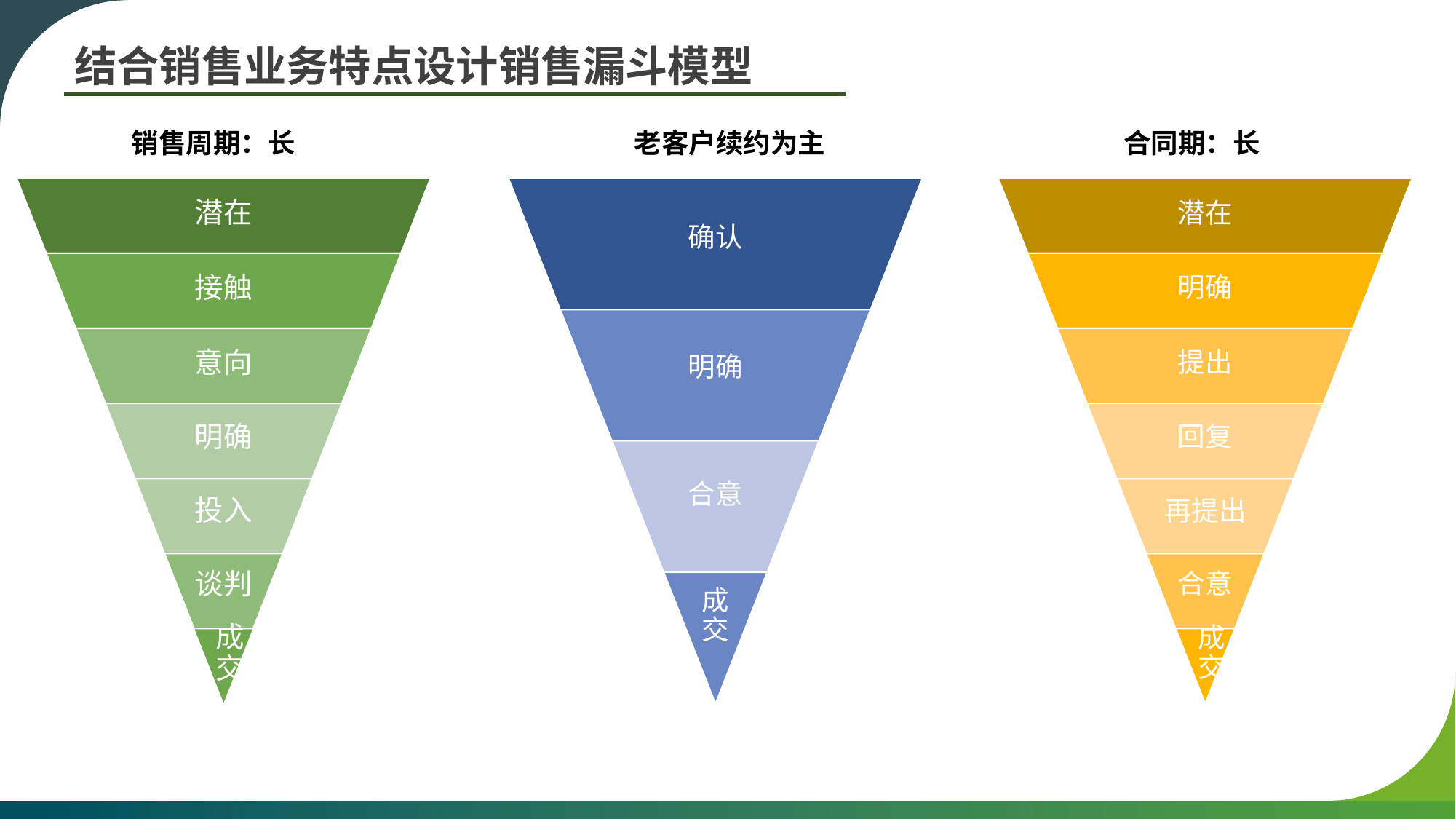

# 结合销售业务特点设计销售漏斗模型
销售周期：长
老客户续约为主
合同期：长
确认
明确
合意
成交
潜在
明确
提出
回复
再提出
合意
成交
潜在
接触
意向
明确
投入
谈判
成交